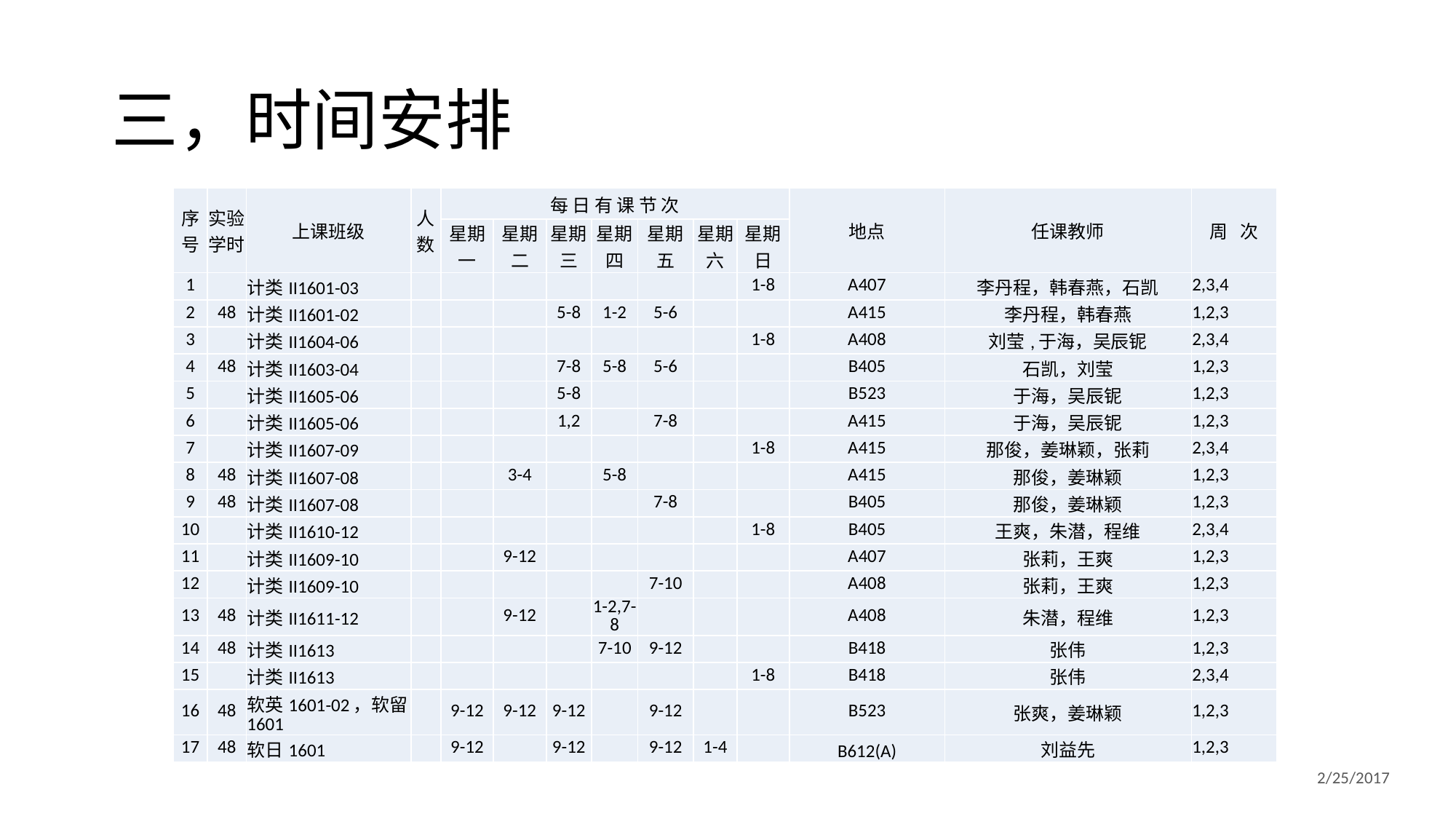

# 三，时间安排
| 序号 | 实验学时 | 上课班级 | 人数 | 每 日 有 课 节 次 |  |  |  |  |  |  | 地点 | 任课教师 | 周 次 |
| --- | --- | --- | --- | --- | --- | --- | --- | --- | --- | --- | --- | --- | --- |
|  |  |  |  | 星期一 | 星期二 | 星期三 | 星期四 | 星期五 | 星期六 | 星期日 |  |  |  |
| 1 |  | 计类II1601-03 |  |  |  |  |  |  |  | 1-8 | A407 | 李丹程，韩春燕，石凯 | 2,3,4 |
| 2 | 48 | 计类II1601-02 |  |  |  | 5-8 | 1-2 | 5-6 |  |  | A415 | 李丹程，韩春燕 | 1,2,3 |
| 3 |  | 计类II1604-06 |  |  |  |  |  |  |  | 1-8 | A408 | 刘莹,于海，吴辰铌 | 2,3,4 |
| 4 | 48 | 计类II1603-04 |  |  |  | 7-8 | 5-8 | 5-6 |  |  | B405 | 石凯，刘莹 | 1,2,3 |
| 5 |  | 计类II1605-06 |  |  |  | 5-8 |  |  |  |  | B523 | 于海，吴辰铌 | 1,2,3 |
| 6 |  | 计类II1605-06 |  |  |  | 1,2 |  | 7-8 |  |  | A415 | 于海，吴辰铌 | 1,2,3 |
| 7 |  | 计类II1607-09 |  |  |  |  |  |  |  | 1-8 | A415 | 那俊，姜琳颖，张莉 | 2,3,4 |
| 8 | 48 | 计类II1607-08 |  |  | 3-4 |  | 5-8 |  |  |  | A415 | 那俊，姜琳颖 | 1,2,3 |
| 9 | 48 | 计类II1607-08 |  |  |  |  |  | 7-8 |  |  | B405 | 那俊，姜琳颖 | 1,2,3 |
| 10 |  | 计类II1610-12 |  |  |  |  |  |  |  | 1-8 | B405 | 王爽，朱潜，程维 | 2,3,4 |
| 11 |  | 计类II1609-10 |  |  | 9-12 |  |  |  |  |  | A407 | 张莉，王爽 | 1,2,3 |
| 12 |  | 计类II1609-10 |  |  |  |  |  | 7-10 |  |  | A408 | 张莉，王爽 | 1,2,3 |
| 13 | 48 | 计类II1611-12 |  |  | 9-12 |  | 1-2,7-8 |  |  |  | A408 | 朱潜，程维 | 1,2,3 |
| 14 | 48 | 计类II1613 |  |  |  |  | 7-10 | 9-12 |  |  | B418 | 张伟 | 1,2,3 |
| 15 |  | 计类II1613 |  |  |  |  |  |  |  | 1-8 | B418 | 张伟 | 2,3,4 |
| 16 | 48 | 软英1601-02，软留1601 |  | 9-12 | 9-12 | 9-12 |  | 9-12 |  |  | B523 | 张爽，姜琳颖 | 1,2,3 |
| 17 | 48 | 软日1601 |  | 9-12 |  | 9-12 |  | 9-12 | 1-4 |  | B612(A) | 刘益先 | 1,2,3 |
2/25/2017